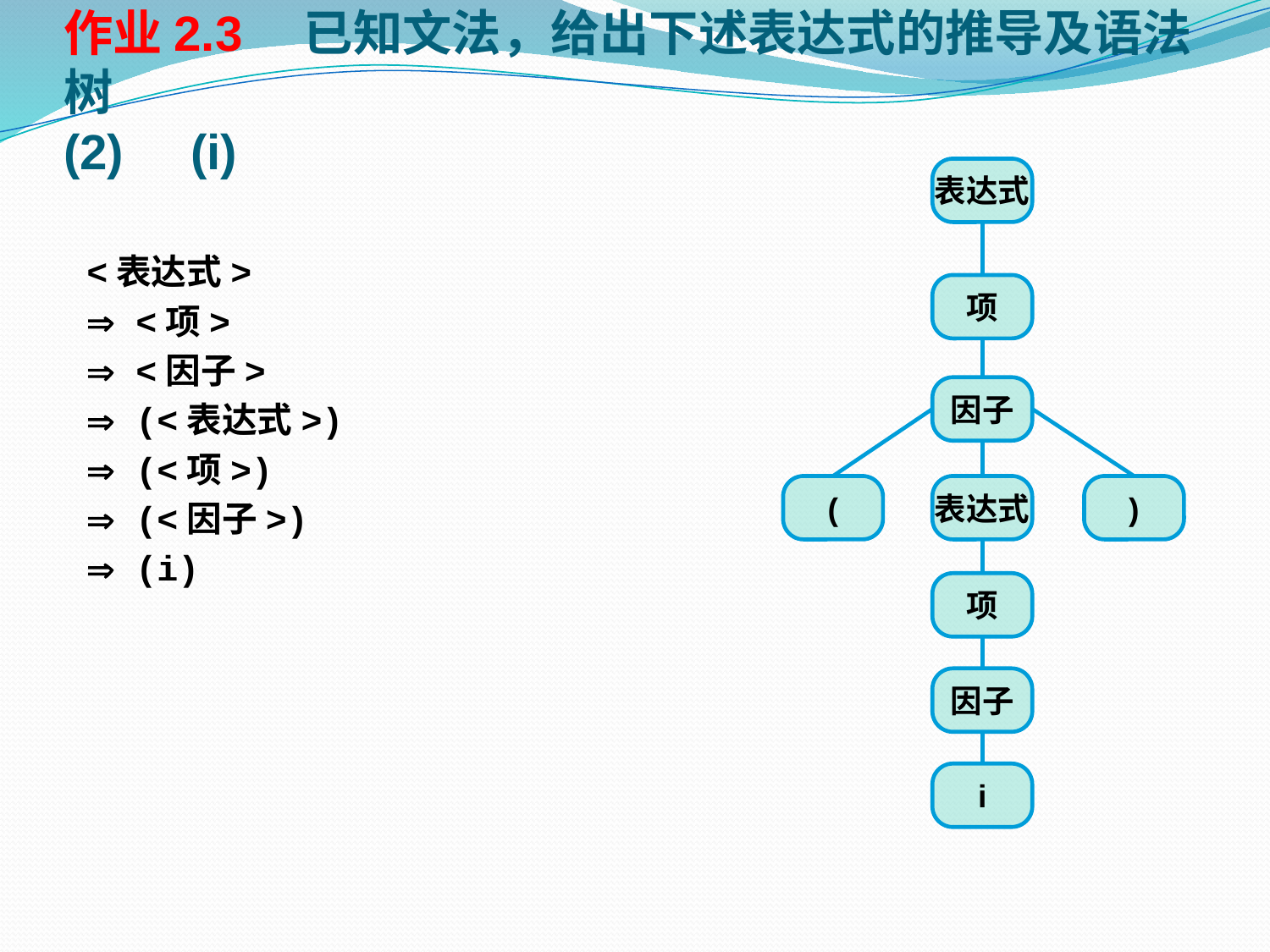

作业2.3　已知文法，给出下述表达式的推导及语法树
(2) 	(i)
表达式
<表达式>
⇒ <项>
⇒ <因子>
⇒ (<表达式>)
⇒ (<项>)
⇒ (<因子>)
⇒ (i)
项
因子
(
表达式
)
项
因子
i